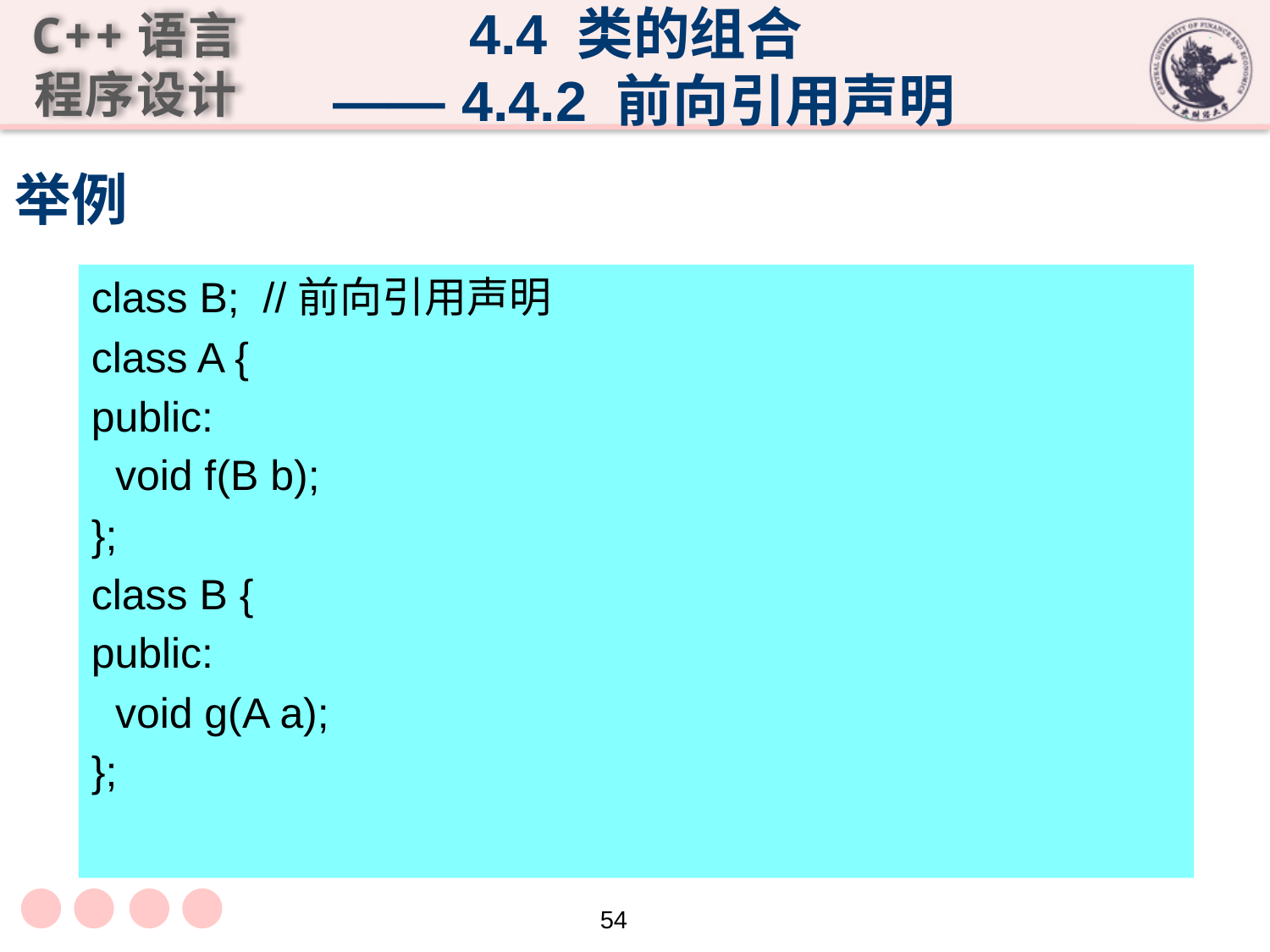

4.4 类的组合
 —— 4.4.2 前向引用声明
# 举例
class B;  //前向引用声明
class A {
public:
  void f(B b);
};
class B {
public:
  void g(A a);
};
54